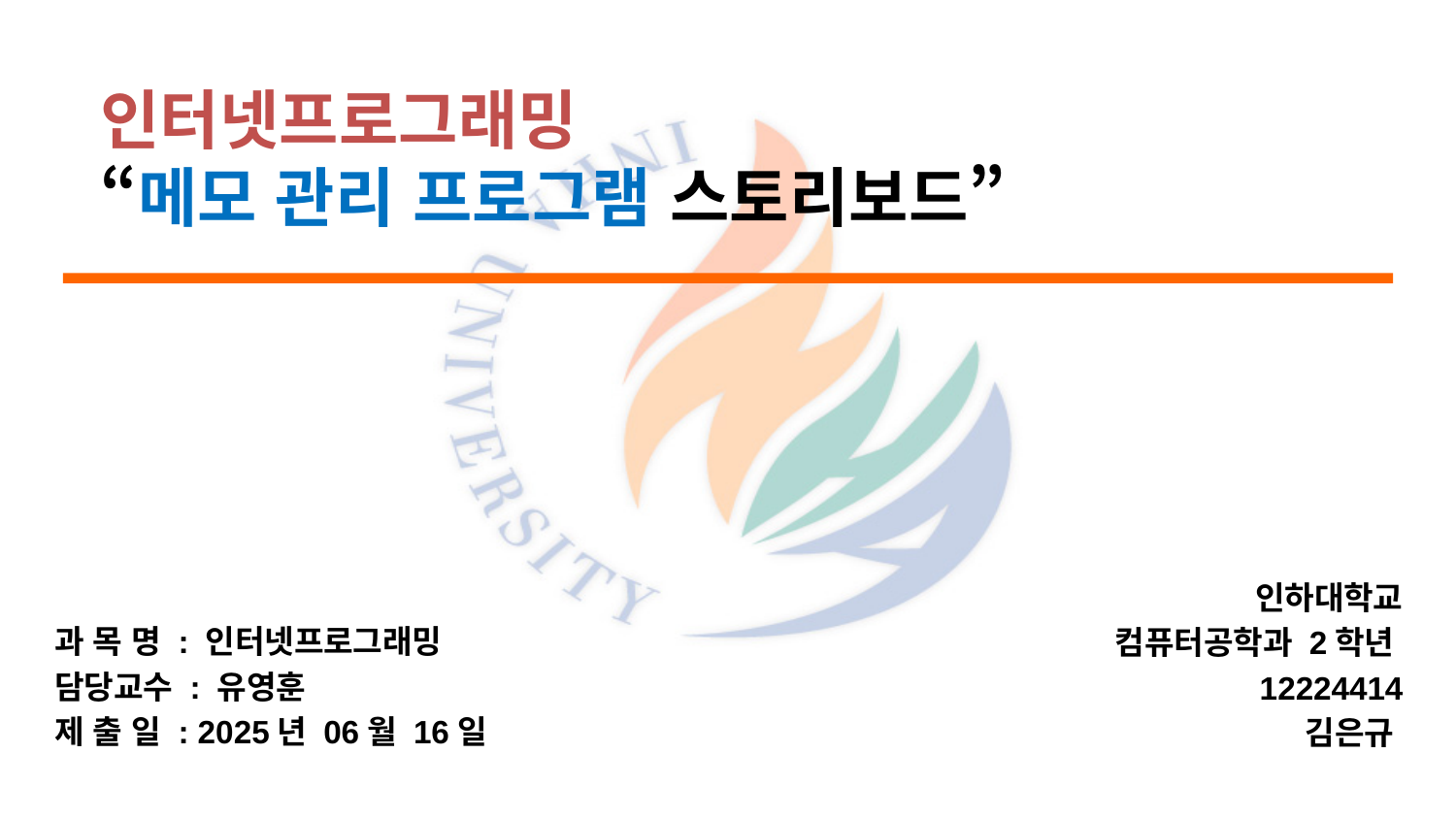

# 인터넷프로그래밍 “메모 관리 프로그램 스토리보드”
인하대학교
컴퓨터공학과 2학년
12224414
김은규
과 목 명 : 인터넷프로그래밍
담당교수 : 유영훈
제 출 일 : 2025년 06월 16일